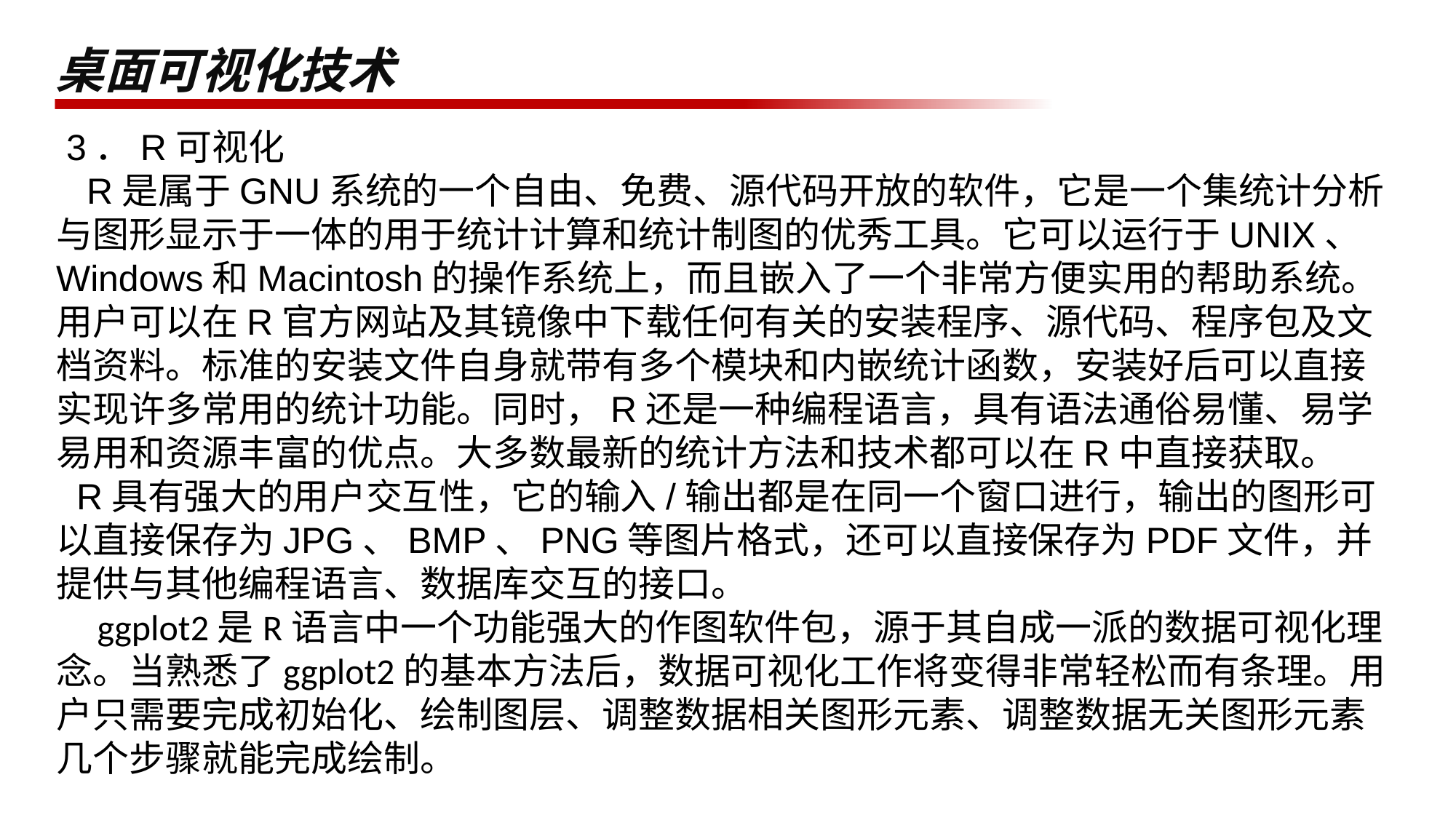

# 桌面可视化技术

 3．R可视化
   R是属于GNU系统的一个自由、免费、源代码开放的软件，它是一个集统计分析与图形显示于一体的用于统计计算和统计制图的优秀工具。它可以运行于UNIX、Windows和Macintosh的操作系统上，而且嵌入了一个非常方便实用的帮助系统。
用户可以在R官方网站及其镜像中下载任何有关的安装程序、源代码、程序包及文档资料。标准的安装文件自身就带有多个模块和内嵌统计函数，安装好后可以直接实现许多常用的统计功能。同时，R还是一种编程语言，具有语法通俗易懂、易学易用和资源丰富的优点。大多数最新的统计方法和技术都可以在R中直接获取。
  R具有强大的用户交互性，它的输入/输出都是在同一个窗口进行，输出的图形可以直接保存为JPG、BMP、PNG等图片格式，还可以直接保存为PDF文件，并提供与其他编程语言、数据库交互的接口。
     ggplot2是R语言中一个功能强大的作图软件包，源于其自成一派的数据可视化理念。当熟悉了ggplot2的基本方法后，数据可视化工作将变得非常轻松而有条理。用户只需要完成初始化、绘制图层、调整数据相关图形元素、调整数据无关图形元素几个步骤就能完成绘制。